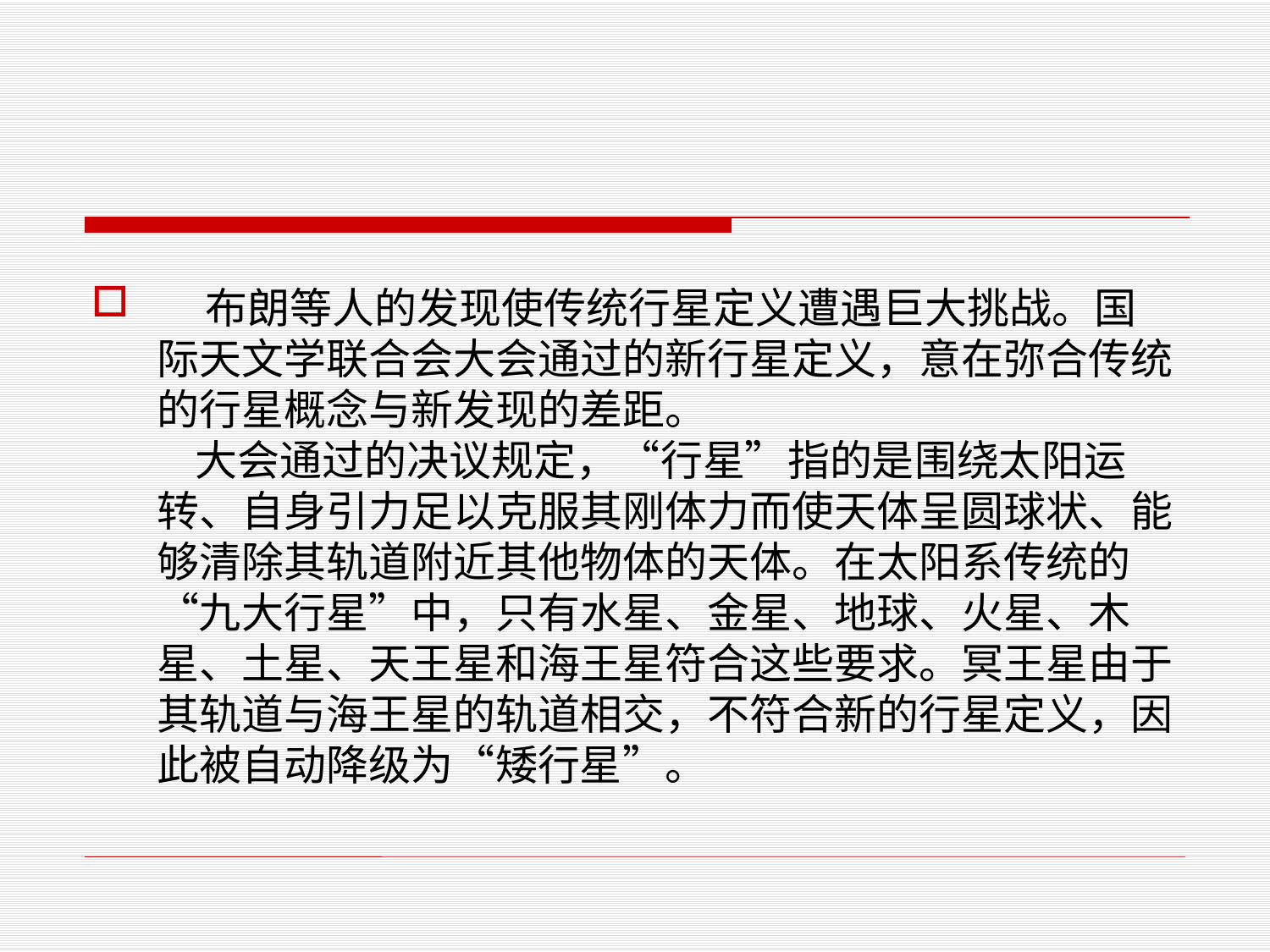

布朗等人的发现使传统行星定义遭遇巨大挑战。国际天文学联合会大会通过的新行星定义，意在弥合传统的行星概念与新发现的差距。
    大会通过的决议规定，“行星”指的是围绕太阳运转、自身引力足以克服其刚体力而使天体呈圆球状、能够清除其轨道附近其他物体的天体。在太阳系传统的“九大行星”中，只有水星、金星、地球、火星、木星、土星、天王星和海王星符合这些要求。冥王星由于其轨道与海王星的轨道相交，不符合新的行星定义，因此被自动降级为“矮行星”。